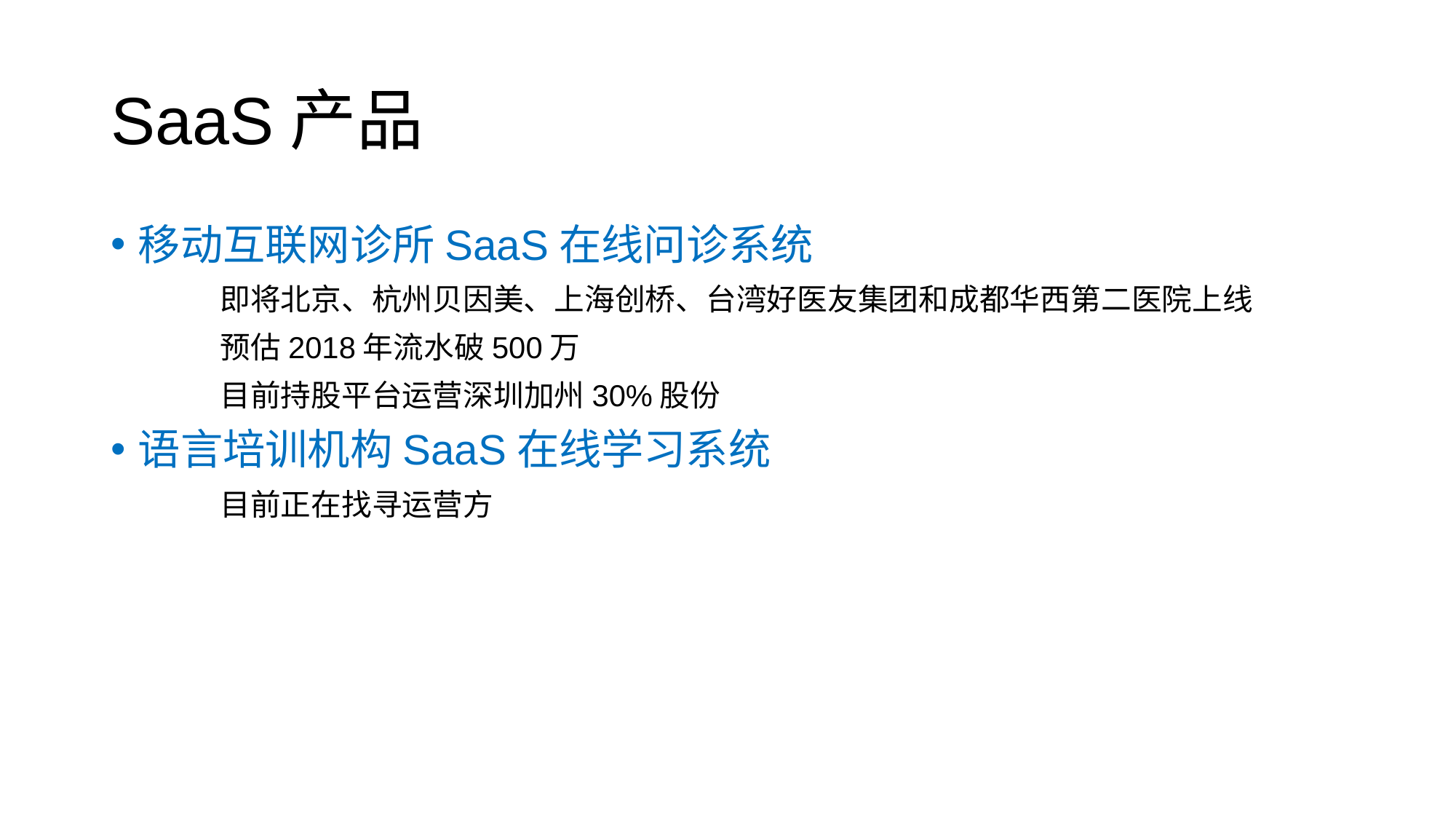

# SaaS产品
移动互联网诊所SaaS在线问诊系统
	即将北京、杭州贝因美、上海创桥、台湾好医友集团和成都华西第二医院上线
	预估2018年流水破500万
	目前持股平台运营深圳加州30%股份
语言培训机构SaaS在线学习系统
	目前正在找寻运营方